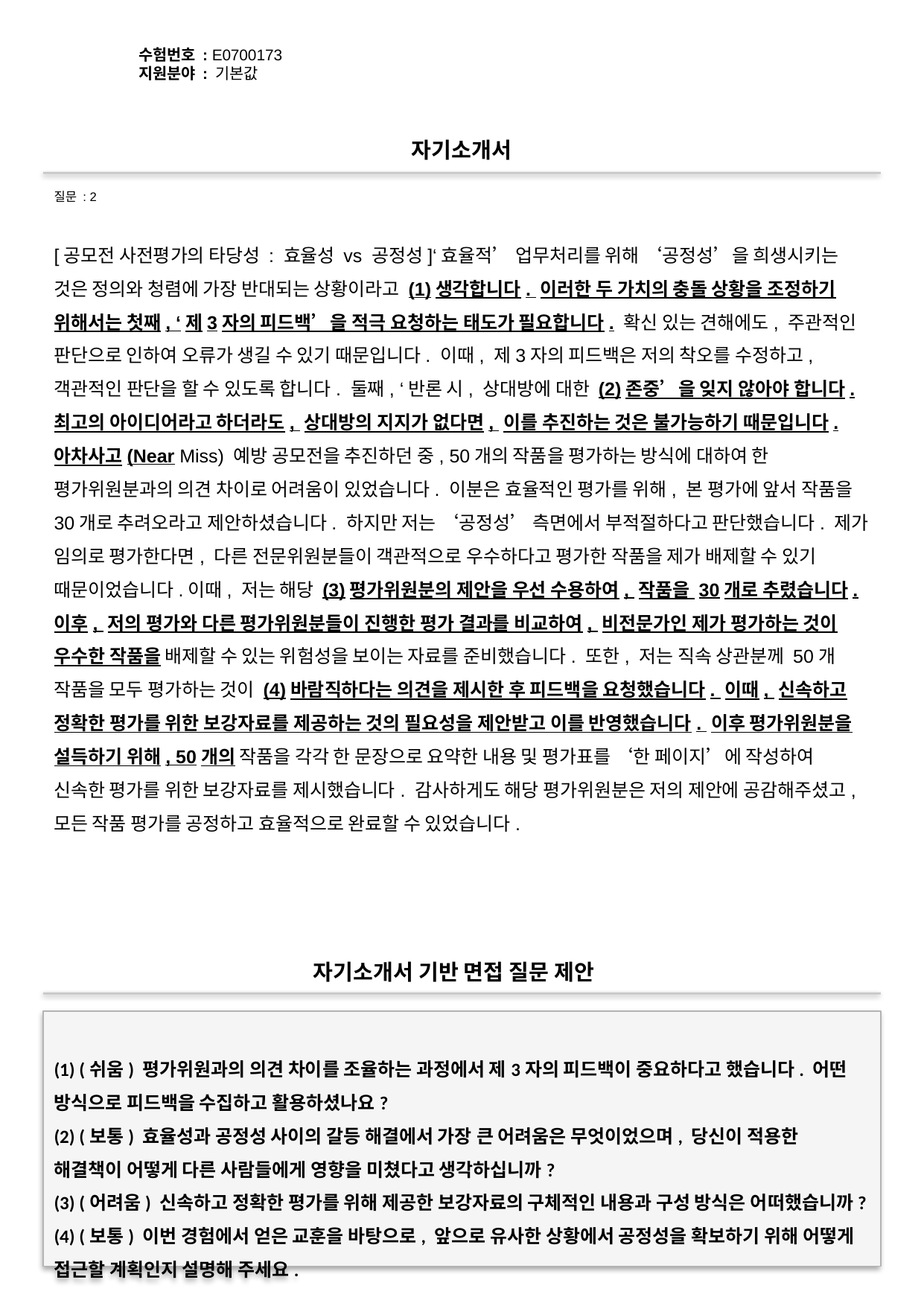

수험번호 : E0700173
지원분야 : 기본값
#

자기소개서

질문 : 2

[공모전 사전평가의 타당성 : 효율성 vs 공정성]‘효율적’ 업무처리를 위해 ‘공정성’을 희생시키는 것은 정의와 청렴에 가장 반대되는 상황이라고 (1)생각합니다. 이러한 두 가치의 충돌 상황을 조정하기 위해서는 첫째, ‘제3자의 피드백’을 적극 요청하는 태도가 필요합니다. 확신 있는 견해에도, 주관적인 판단으로 인하여 오류가 생길 수 있기 때문입니다. 이때, 제3자의 피드백은 저의 착오를 수정하고, 객관적인 판단을 할 수 있도록 합니다. 둘째, ‘반론 시, 상대방에 대한 (2)존중’을 잊지 않아야 합니다. 최고의 아이디어라고 하더라도, 상대방의 지지가 없다면, 이를 추진하는 것은 불가능하기 때문입니다.아차사고(Near Miss) 예방 공모전을 추진하던 중, 50개의 작품을 평가하는 방식에 대하여 한 평가위원분과의 의견 차이로 어려움이 있었습니다. 이분은 효율적인 평가를 위해, 본 평가에 앞서 작품을 30개로 추려오라고 제안하셨습니다. 하지만 저는 ‘공정성’ 측면에서 부적절하다고 판단했습니다. 제가 임의로 평가한다면, 다른 전문위원분들이 객관적으로 우수하다고 평가한 작품을 제가 배제할 수 있기 때문이었습니다.이때, 저는 해당 (3)평가위원분의 제안을 우선 수용하여, 작품을 30개로 추렸습니다. 이후, 저의 평가와 다른 평가위원분들이 진행한 평가 결과를 비교하여, 비전문가인 제가 평가하는 것이 우수한 작품을 배제할 수 있는 위험성을 보이는 자료를 준비했습니다. 또한, 저는 직속 상관분께 50개 작품을 모두 평가하는 것이 (4)바람직하다는 의견을 제시한 후 피드백을 요청했습니다. 이때, 신속하고 정확한 평가를 위한 보강자료를 제공하는 것의 필요성을 제안받고 이를 반영했습니다. 이후 평가위원분을 설득하기 위해, 50개의 작품을 각각 한 문장으로 요약한 내용 및 평가표를 ‘한 페이지’에 작성하여 신속한 평가를 위한 보강자료를 제시했습니다. 감사하게도 해당 평가위원분은 저의 제안에 공감해주셨고, 모든 작품 평가를 공정하고 효율적으로 완료할 수 있었습니다.

자기소개서 기반 면접 질문 제안

(1) (쉬움) 평가위원과의 의견 차이를 조율하는 과정에서 제3자의 피드백이 중요하다고 했습니다. 어떤 방식으로 피드백을 수집하고 활용하셨나요?
(2) (보통) 효율성과 공정성 사이의 갈등 해결에서 가장 큰 어려움은 무엇이었으며, 당신이 적용한 해결책이 어떻게 다른 사람들에게 영향을 미쳤다고 생각하십니까?
(3) (어려움) 신속하고 정확한 평가를 위해 제공한 보강자료의 구체적인 내용과 구성 방식은 어떠했습니까?
(4) (보통) 이번 경험에서 얻은 교훈을 바탕으로, 앞으로 유사한 상황에서 공정성을 확보하기 위해 어떻게 접근할 계획인지 설명해 주세요.